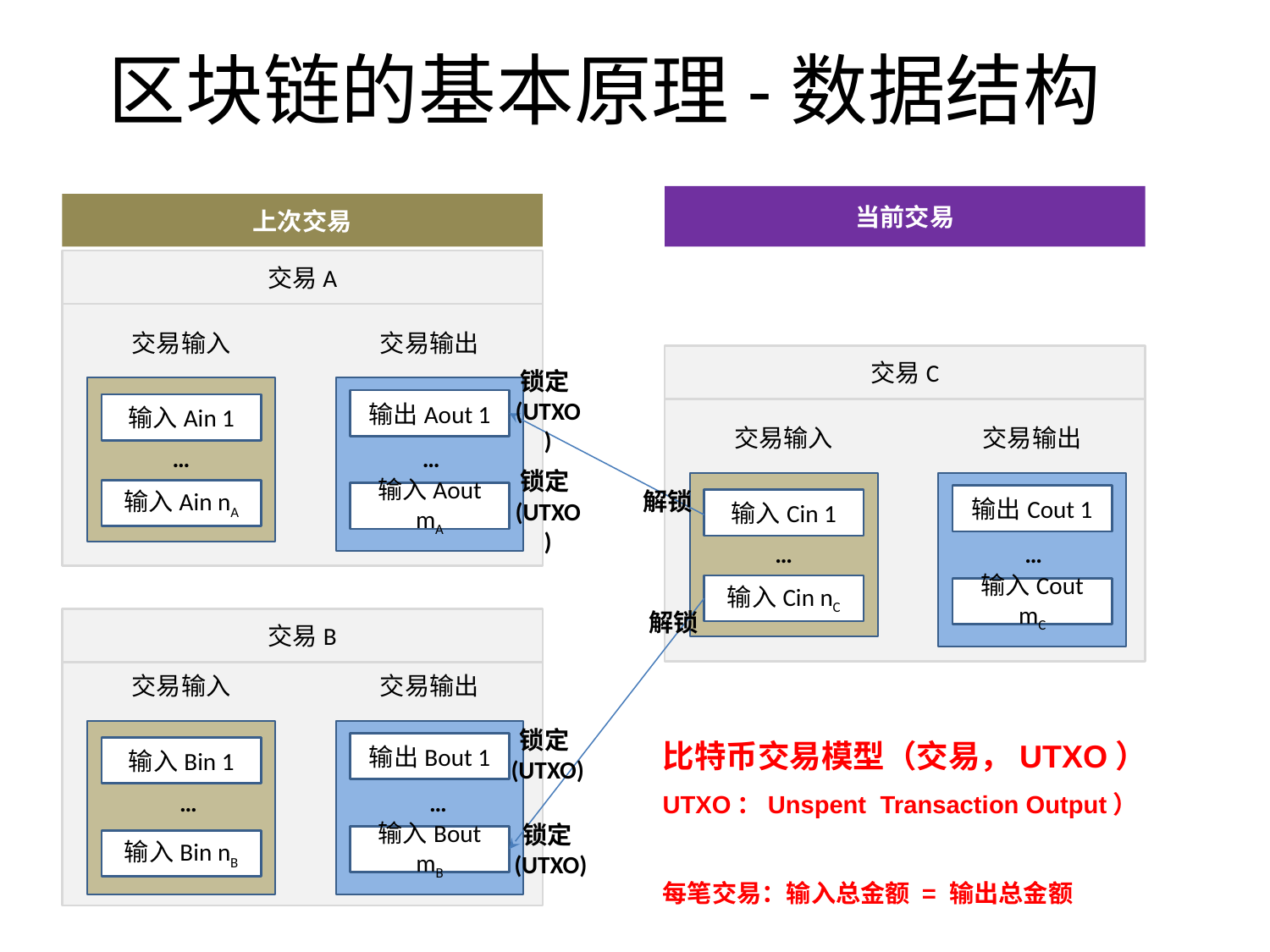

# 区块链的基本原理-数据结构
当前交易
上次交易
交易A

交易输入
交易输出
交易C

锁定(UTXO)
输出Aout 1
输入Ain 1

交易输入
交易输出
…
…

解锁
输入Ain nA
输入Aout mA
输出Cout 1
锁定(UTXO)
输入Cin 1
…
…
输入Cin nC
输入Cout mC
解锁
交易B

交易输入
交易输出
比特币交易模型（交易，UTXO）
UTXO：Unspent  Transaction Output）

每笔交易：输入总金额 = 输出总金额

锁定(UTXO)
输出Bout 1
输入Bin 1
…
…
锁定(UTXO)
输入Bout mB
输入Bin nB